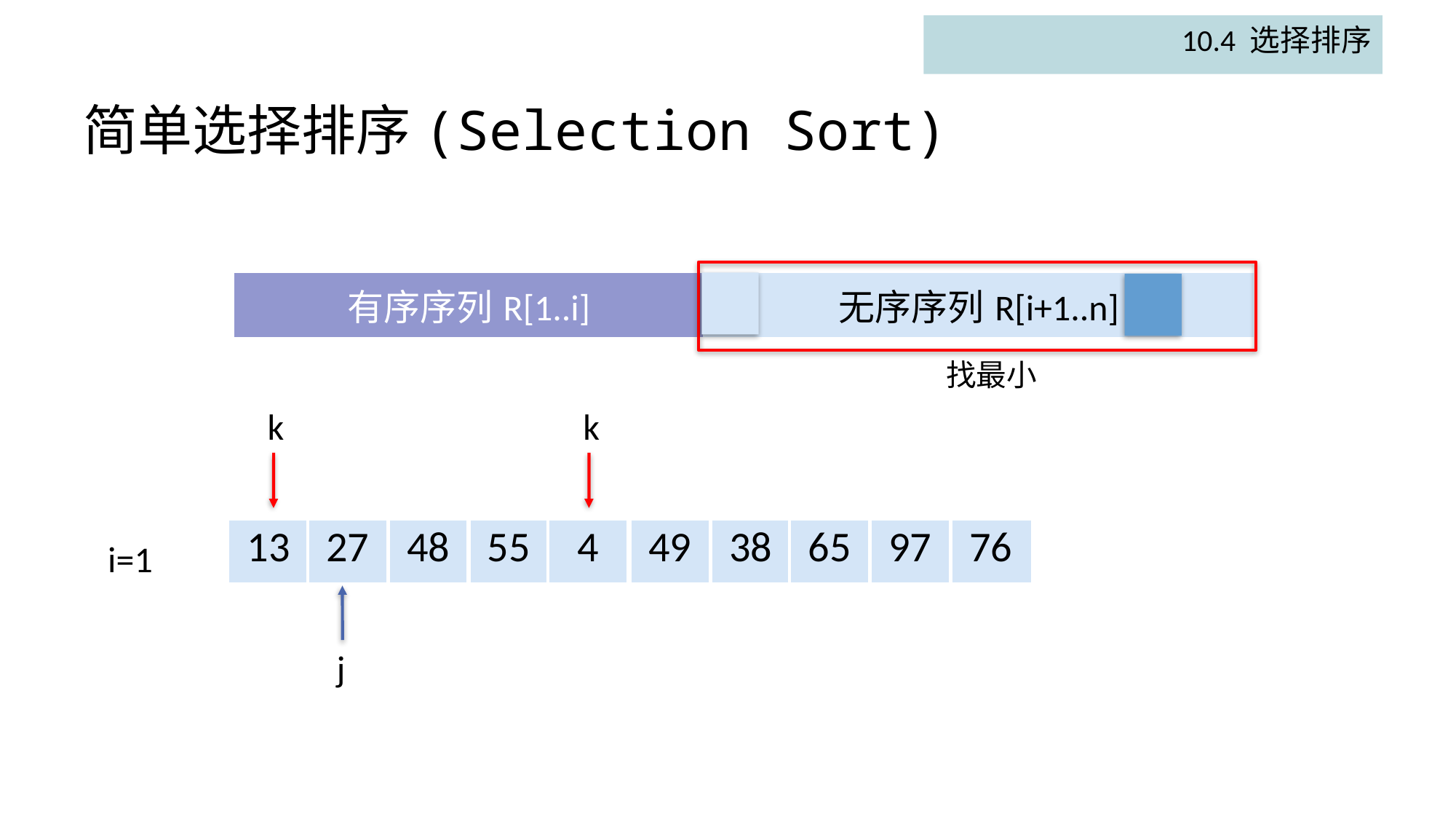

10.4 选择排序
# 简单选择排序(Selection Sort)

| 有序序列R[1..i] |
| --- |
| 无序序列R[i+1..n] |
| --- |

找最小
k
k
| 13 |
| --- |
| 27 |
| --- |
| 48 |
| --- |
| 55 |
| --- |
| 4 |
| --- |
| 49 |
| --- |
| 38 |
| --- |
| 65 |
| --- |
| 97 |
| --- |
| 76 |
| --- |
i=1
j